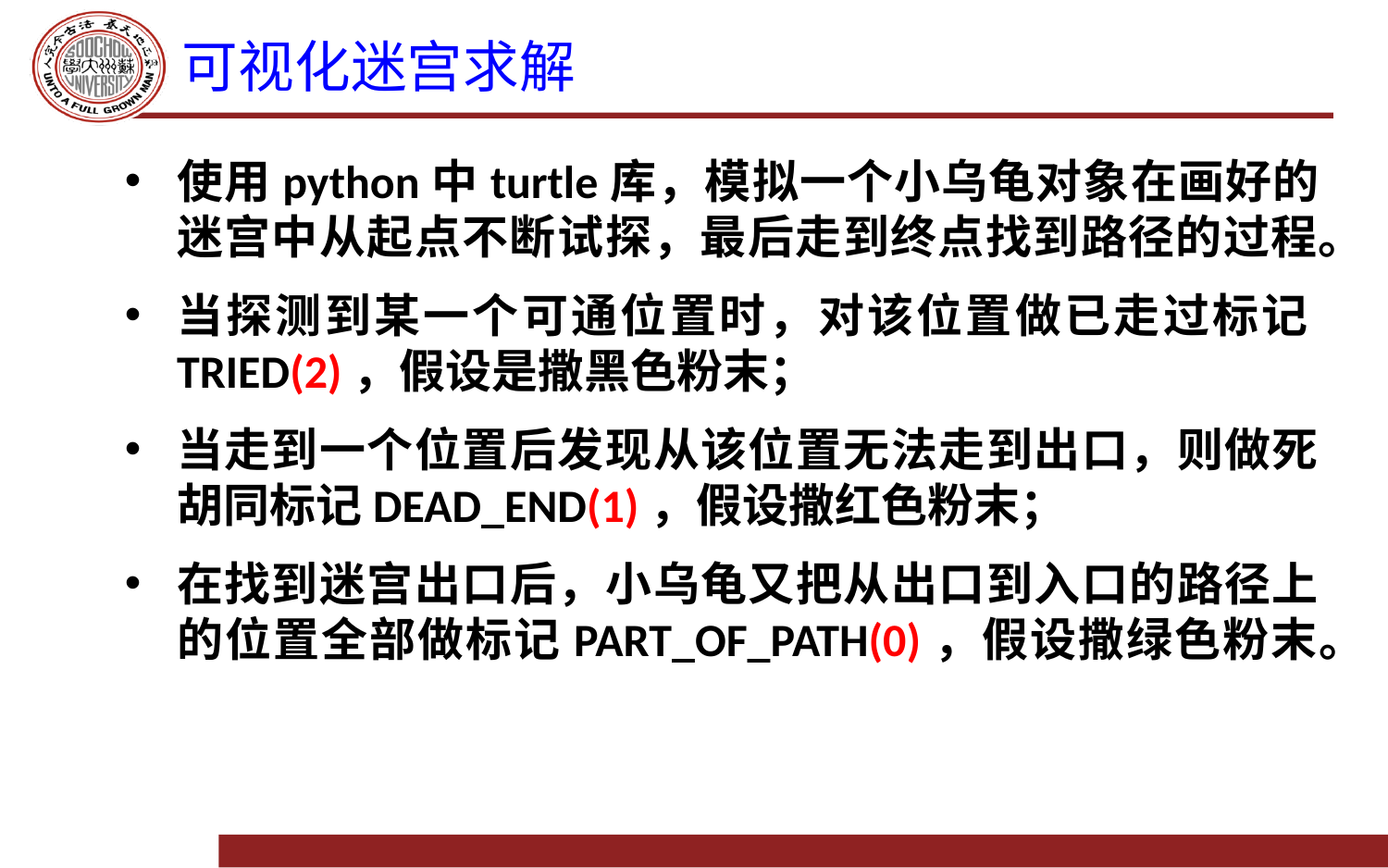

# 可视化迷宫求解
使用python中turtle库，模拟一个小乌龟对象在画好的迷宫中从起点不断试探，最后走到终点找到路径的过程。
当探测到某一个可通位置时，对该位置做已走过标记TRIED(2)，假设是撒黑色粉末；
当走到一个位置后发现从该位置无法走到出口，则做死胡同标记DEAD_END(1)，假设撒红色粉末；
在找到迷宫出口后，小乌龟又把从出口到入口的路径上的位置全部做标记PART_OF_PATH(0)，假设撒绿色粉末。